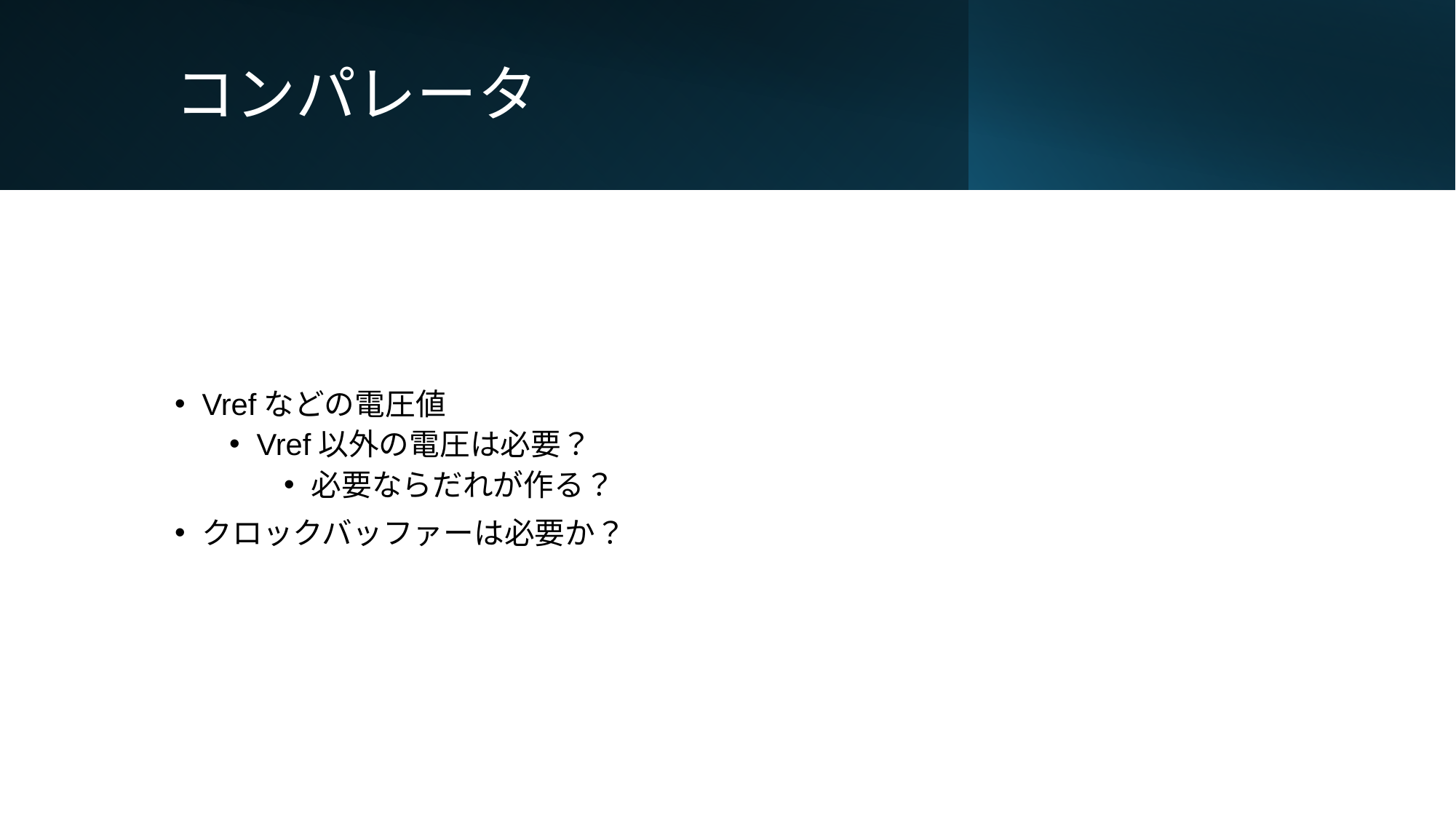

# コンパレータ
Vrefなどの電圧値
Vref以外の電圧は必要？
必要ならだれが作る？
クロックバッファーは必要か？